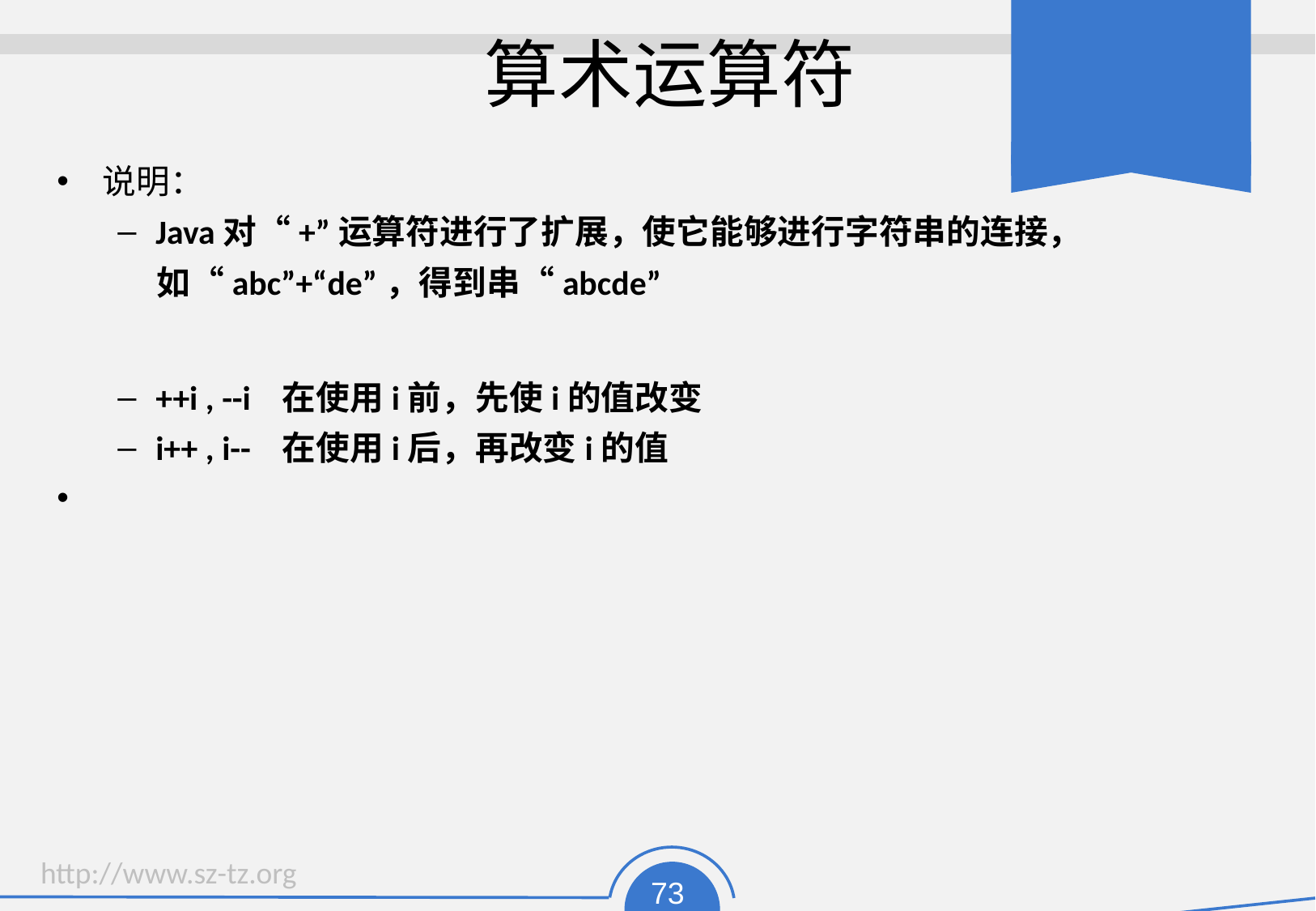

# 算术运算符
说明：
Java对“+”运算符进行了扩展，使它能够进行字符串的连接，
    如“abc”+“de”，得到串“abcde”

++i , --i   在使用i前，先使i的值改变
i++ , i--   在使用i后，再改变i的值